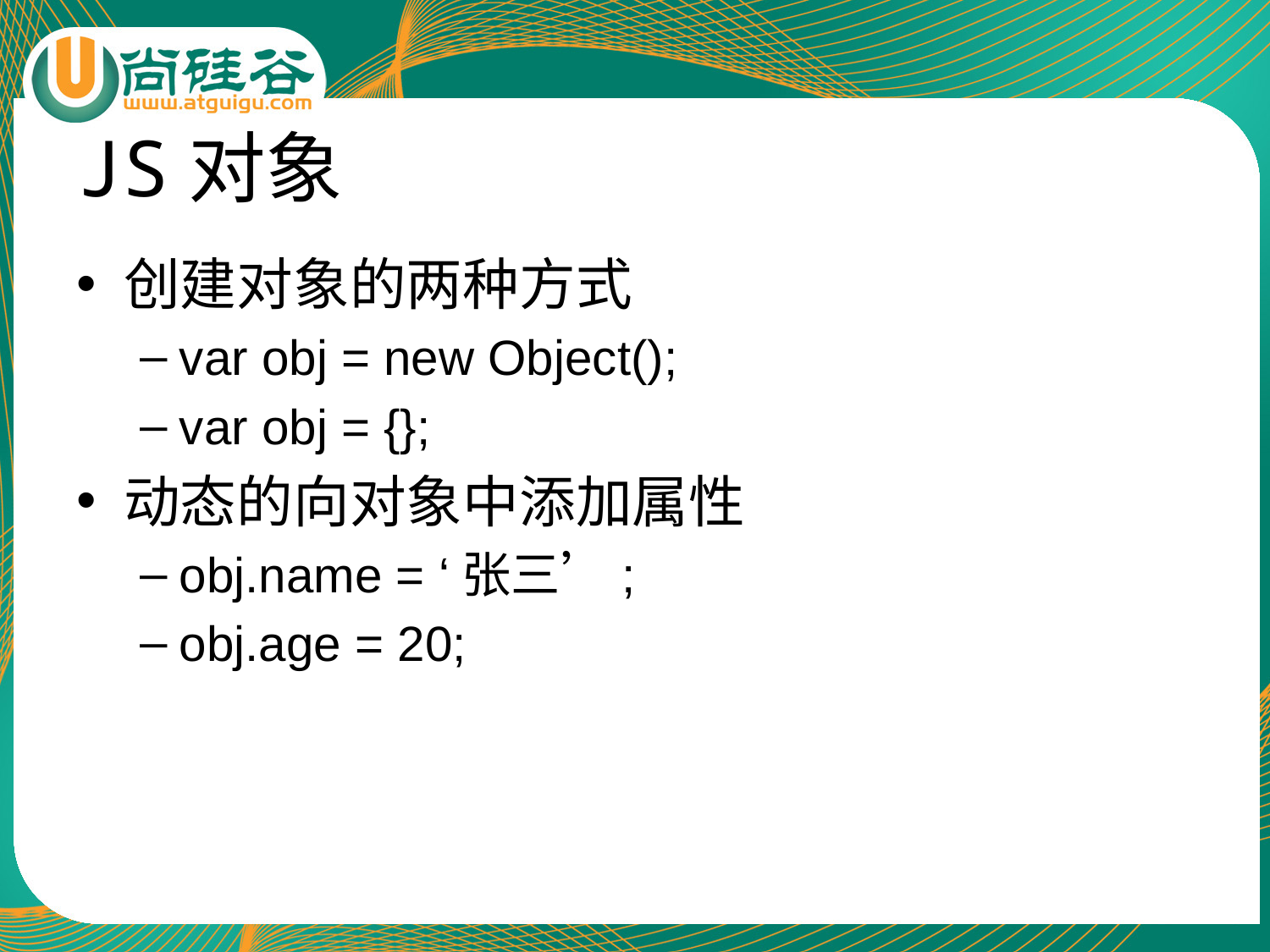

# JS对象
创建对象的两种方式
var obj = new Object();
var obj = {};
动态的向对象中添加属性
obj.name = ‘张三’;
obj.age = 20;